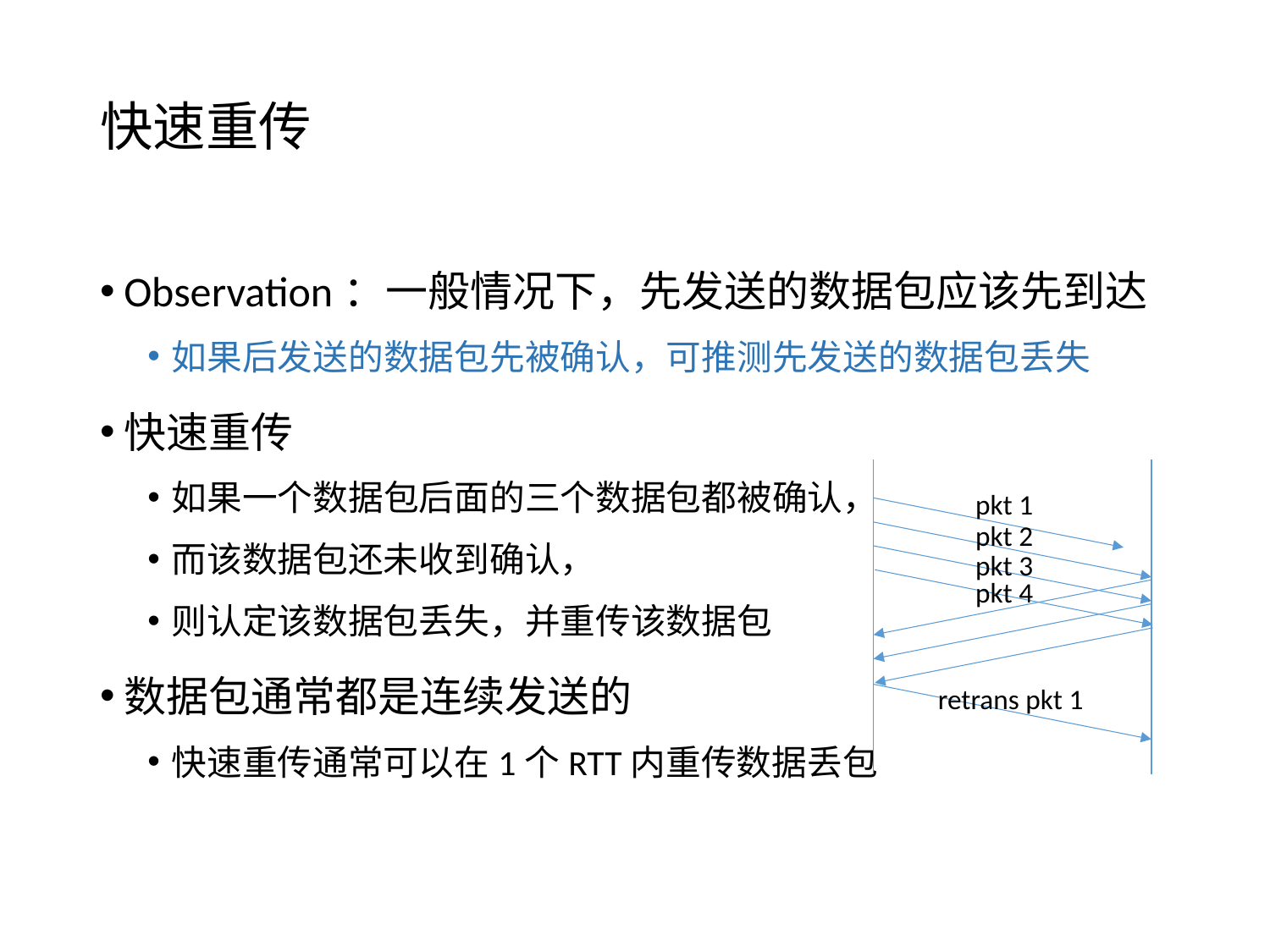

# 快速重传
Observation：一般情况下，先发送的数据包应该先到达
如果后发送的数据包先被确认，可推测先发送的数据包丢失
快速重传
如果一个数据包后面的三个数据包都被确认，
而该数据包还未收到确认，
则认定该数据包丢失，并重传该数据包
数据包通常都是连续发送的
快速重传通常可以在1个RTT内重传数据丢包
pkt 1
pkt 2
pkt 3
pkt 4
retrans pkt 1
23